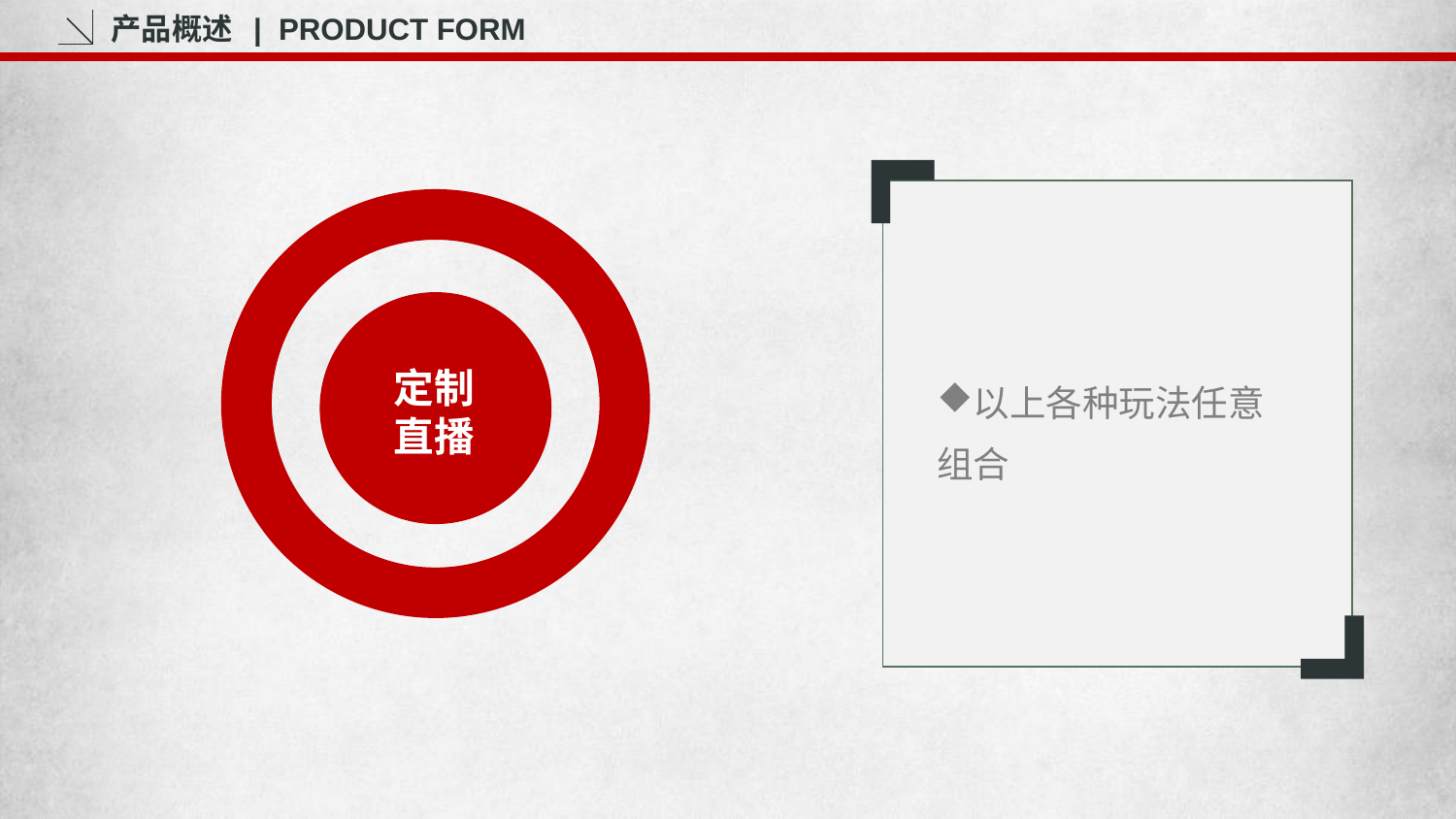

产品概述  |  PRODUCT FORM

定制
直播
以上各种玩法任意组合